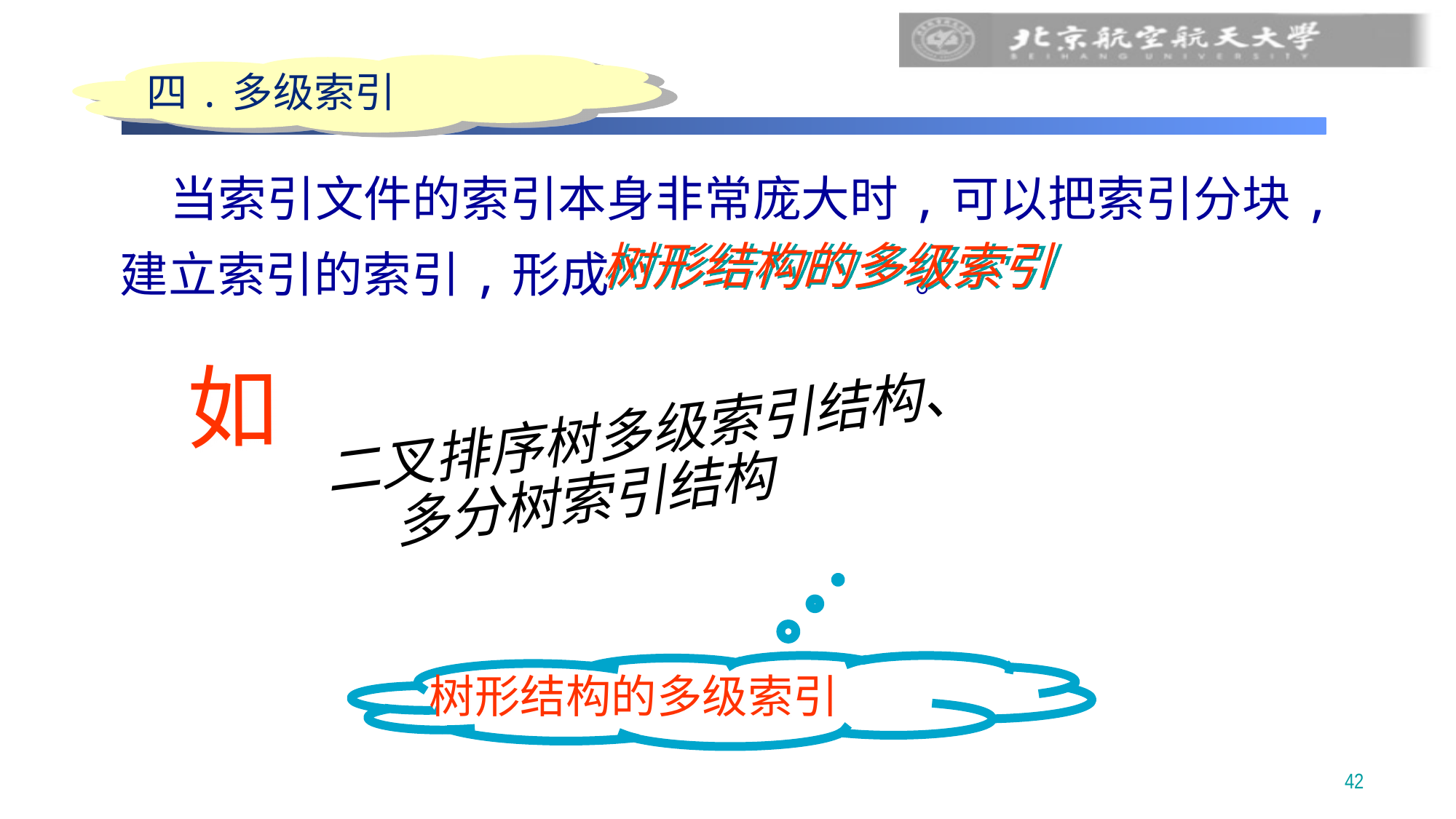

四.多级索引
     当索引文件的索引本身非常庞大时,可以把索引分块,建立索引的索引,形成                            。
树形结构的多级索引
如
二叉排序树多级索引结构、
    多分树索引结构

 树形结构的多级索引
42